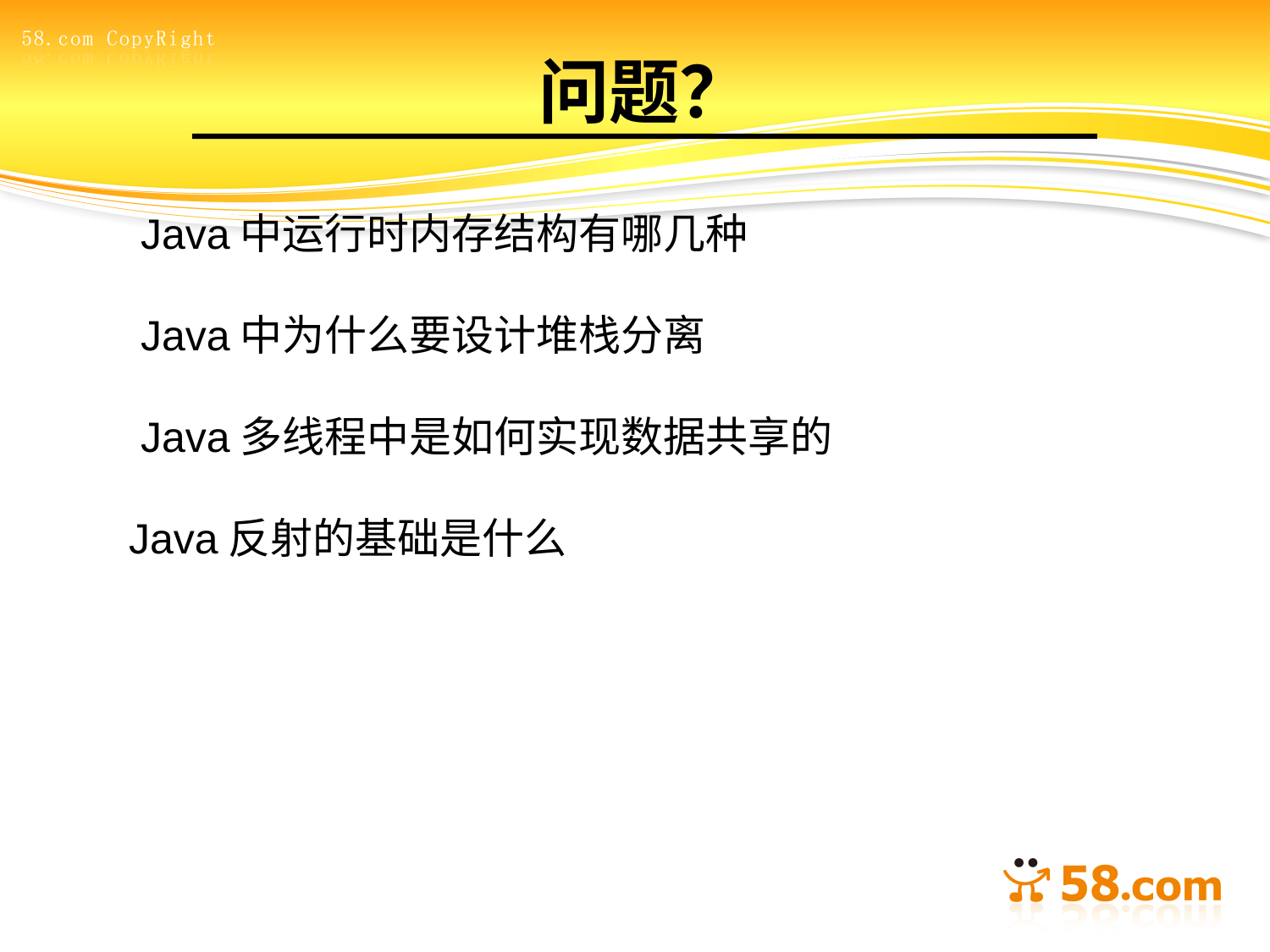

问题？
 Java中运行时内存结构有哪几种
 Java中为什么要设计堆栈分离
 Java多线程中是如何实现数据共享的
Java反射的基础是什么